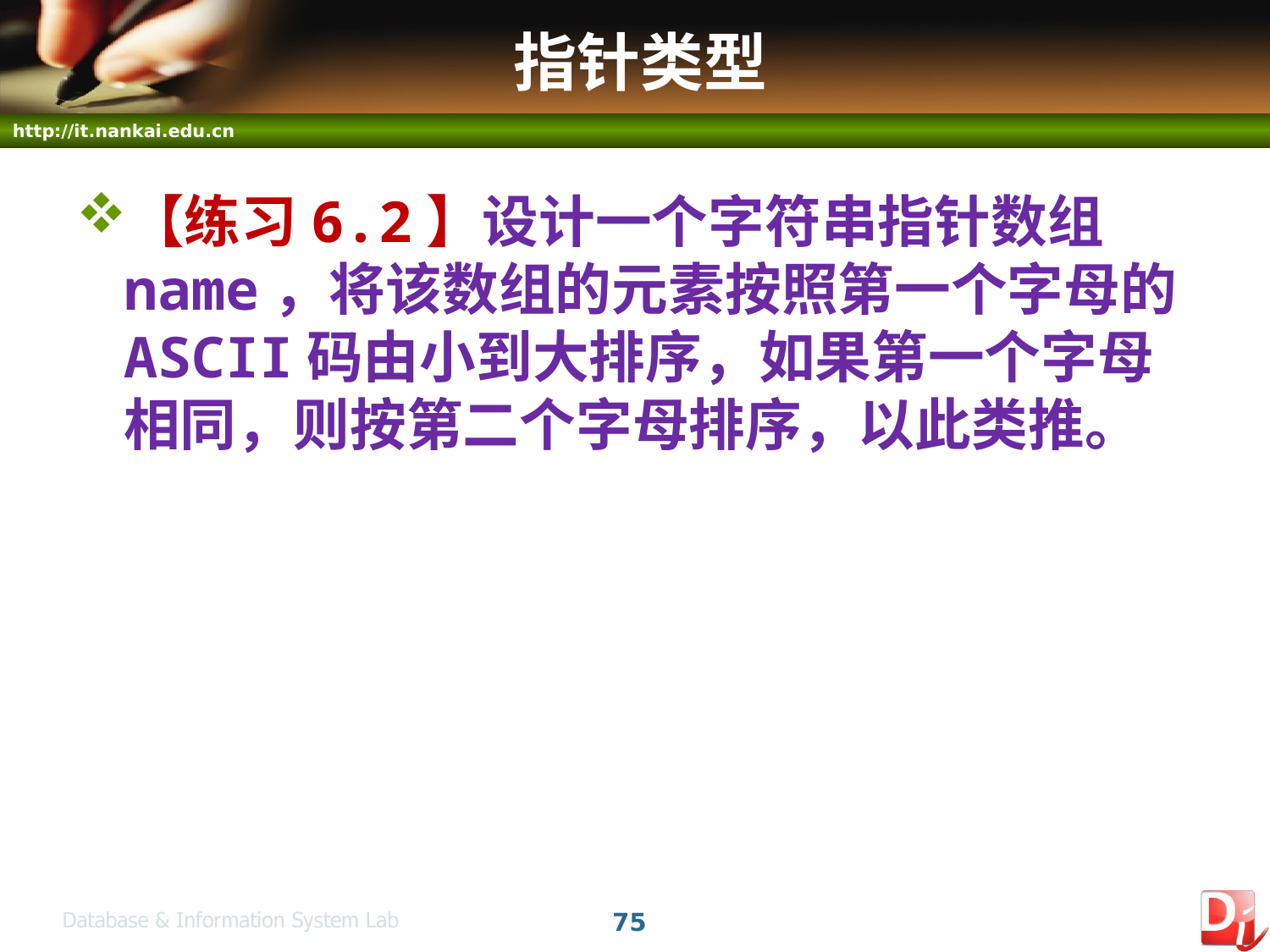

# 指针类型
【练习6.2】设计一个字符串指针数组name，将该数组的元素按照第一个字母的ASCII码由小到大排序，如果第一个字母相同，则按第二个字母排序，以此类推。
75
Database & Information System Lab